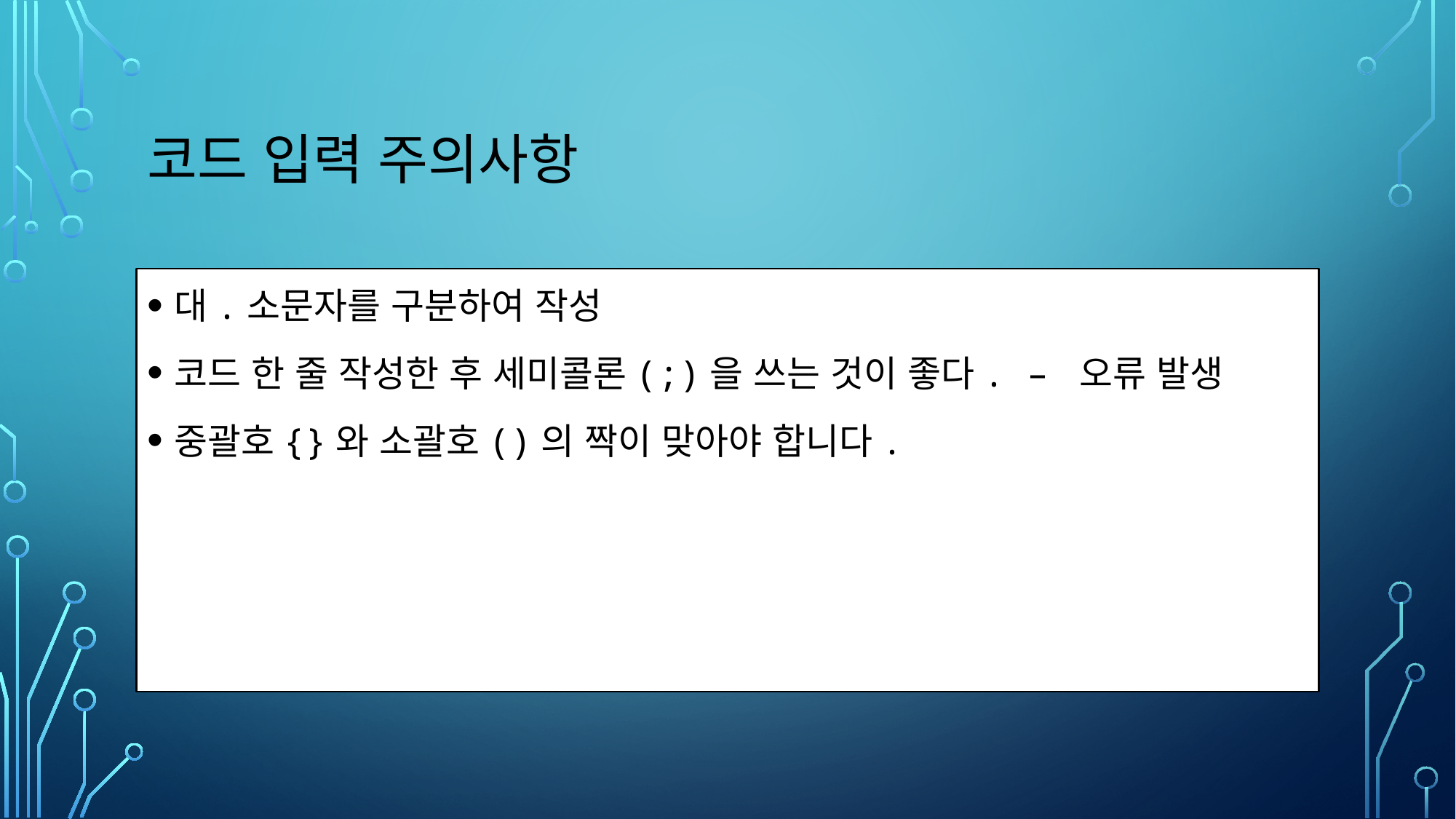

# 코드 입력 주의사항
대.소문자를 구분하여 작성
코드 한 줄 작성한 후 세미콜론(;)을 쓰는 것이 좋다. – 오류 발생
중괄호{}와 소괄호()의 짝이 맞아야 합니다.